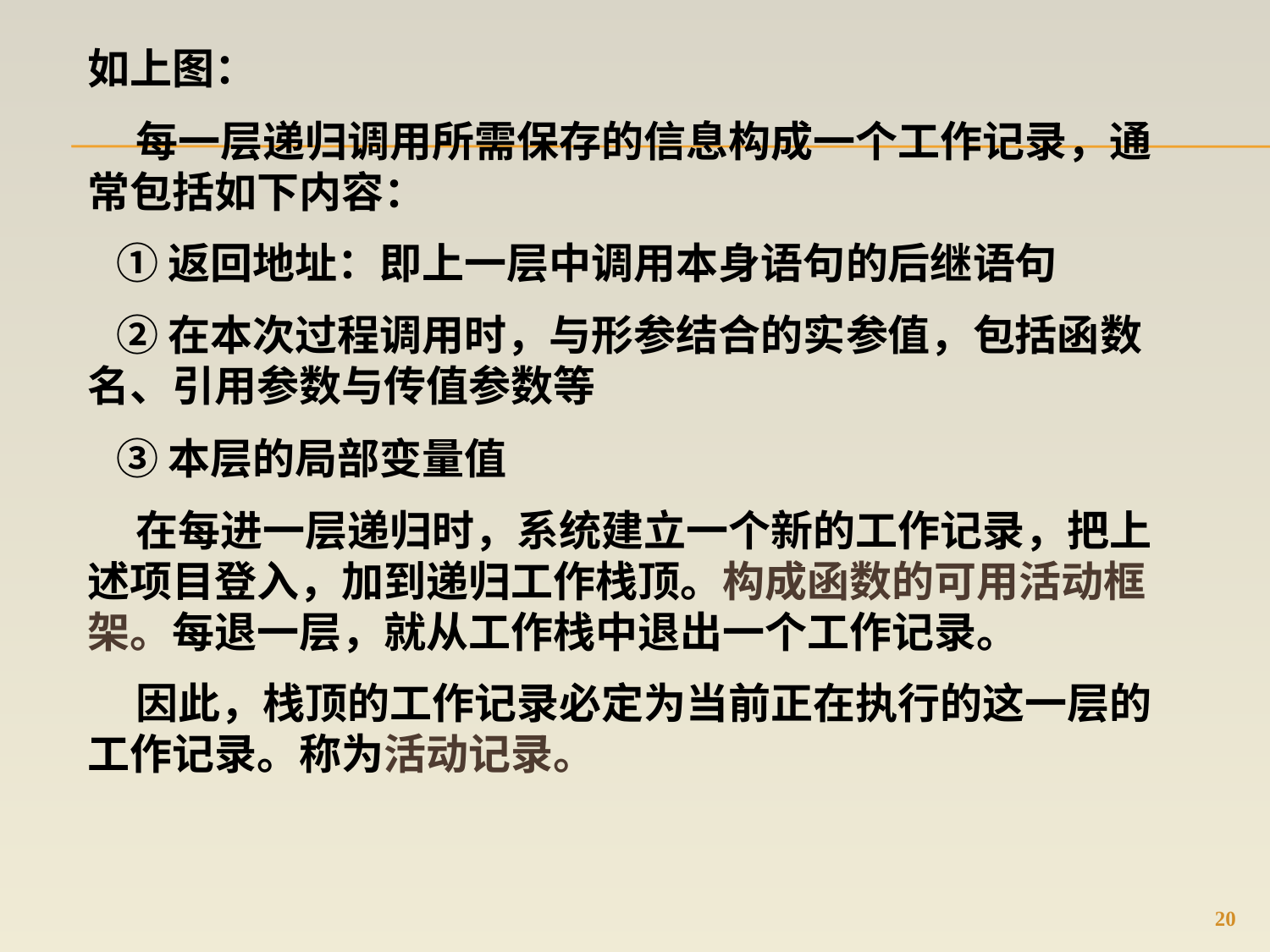

如上图：
    每一层递归调用所需保存的信息构成一个工作记录，通常包括如下内容：
   ①返回地址：即上一层中调用本身语句的后继语句
   ②在本次过程调用时，与形参结合的实参值，包括函数名、引用参数与传值参数等
   ③本层的局部变量值
    在每进一层递归时，系统建立一个新的工作记录，把上述项目登入，加到递归工作栈顶。构成函数的可用活动框架。每退一层，就从工作栈中退出一个工作记录。
    因此，栈顶的工作记录必定为当前正在执行的这一层的工作记录。称为活动记录。

20